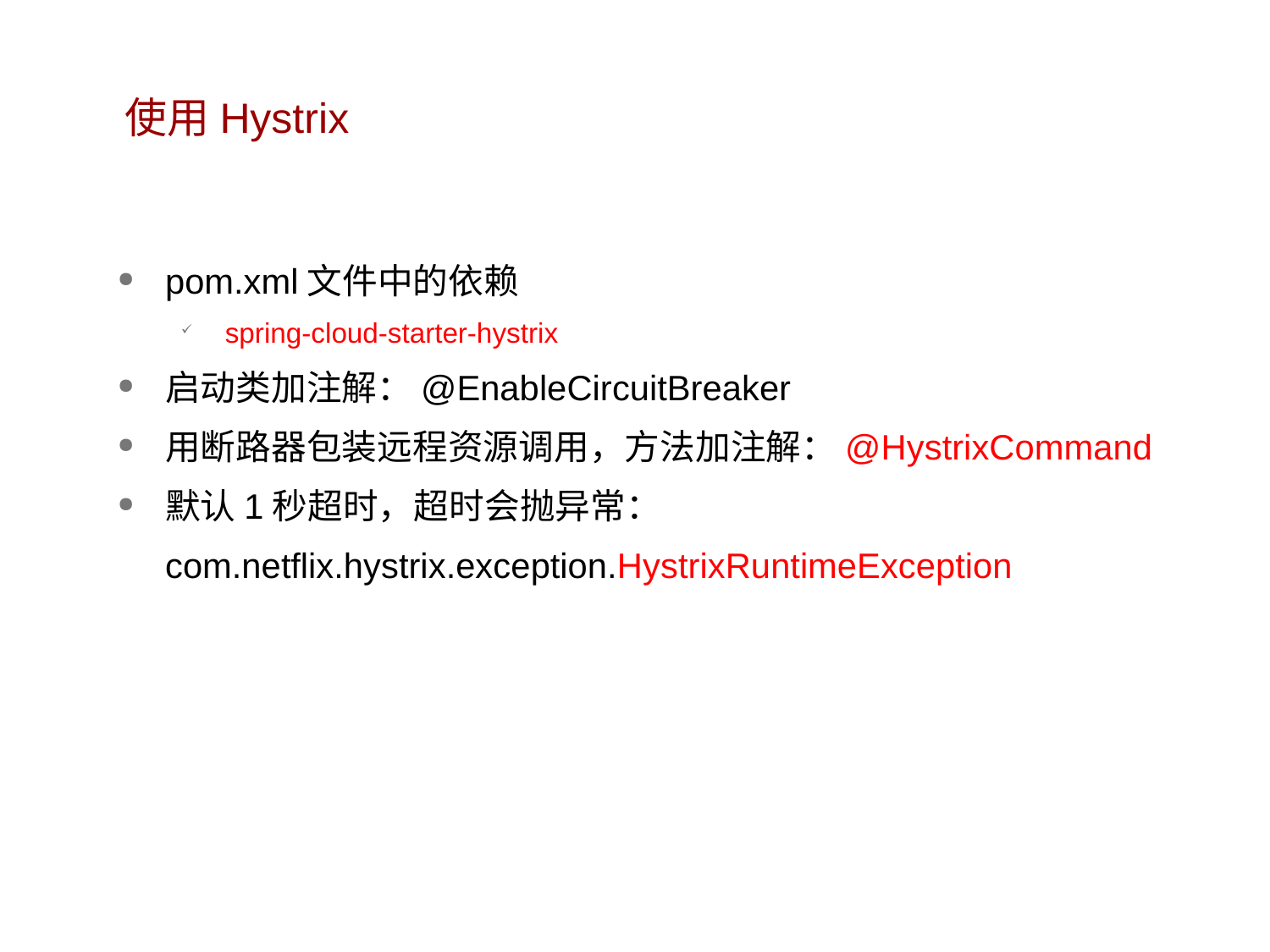

# 使用Hystrix
pom.xml文件中的依赖
spring-cloud-starter-hystrix
启动类加注解：@EnableCircuitBreaker
用断路器包装远程资源调用，方法加注解：@HystrixCommand
默认1秒超时，超时会抛异常：com.netflix.hystrix.exception.HystrixRuntimeException